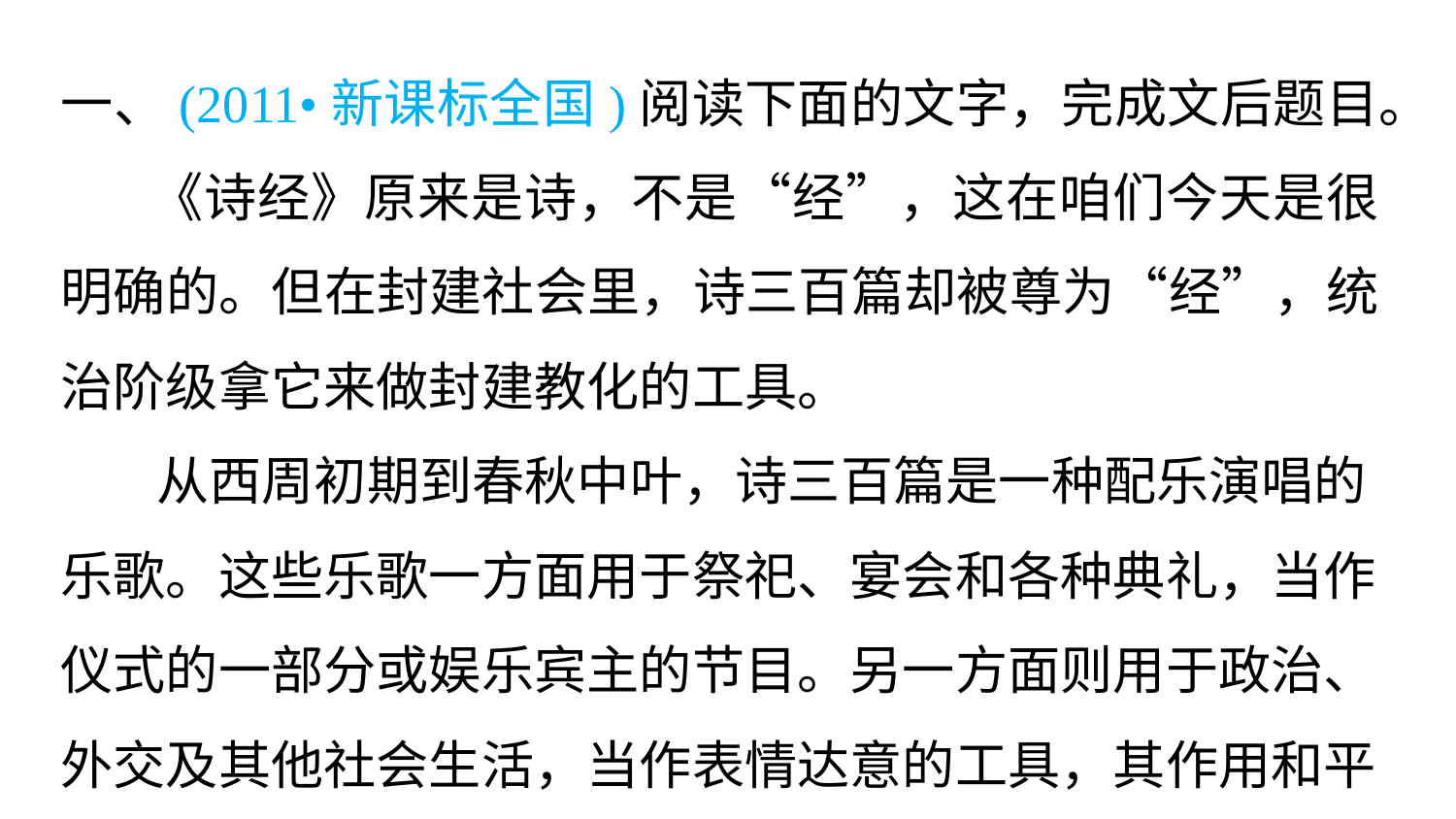

一、(2011•新课标全国)阅读下面的文字，完成文后题目。
      《诗经》原来是诗，不是“经”，这在咱们今天是很明确的。但在封建社会里，诗三百篇却被尊为“经”，统治阶级拿它来做封建教化的工具。
       从西周初期到春秋中叶，诗三百篇是一种配乐演唱的乐歌。这些乐歌一方面用于祭祀、宴会和各种典礼，当作仪式的一部分或娱乐宾主的节目。另一方面则用于政治、外交及其他社会生活，当作表情达意的工具，其作用和平